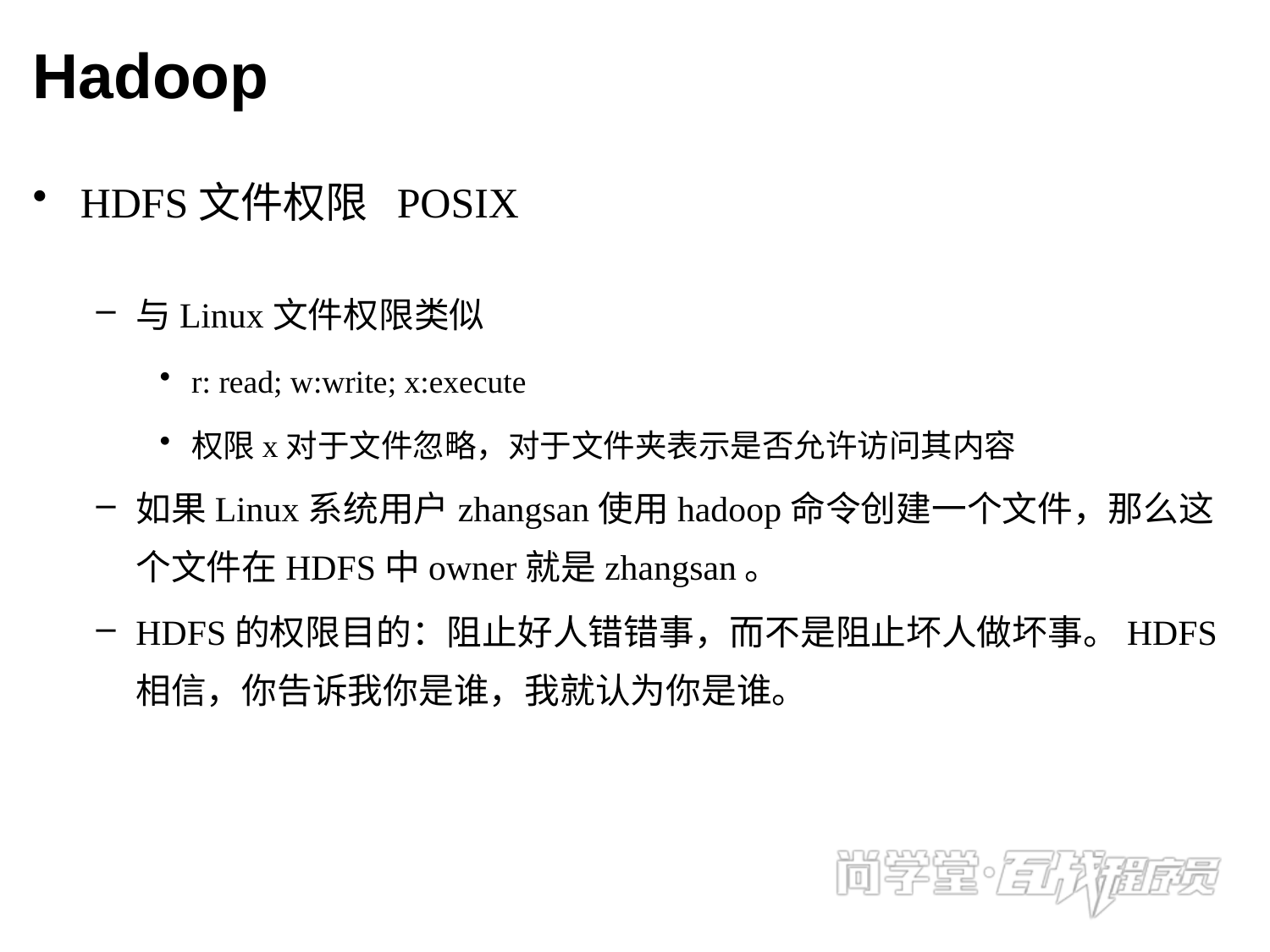

# Hadoop
HDFS文件权限  POSIX

与Linux文件权限类似
r: read; w:write; x:execute
权限x对于文件忽略，对于文件夹表示是否允许访问其内容
如果Linux系统用户zhangsan使用hadoop命令创建一个文件，那么这个文件在HDFS中owner就是zhangsan。
HDFS的权限目的：阻止好人错错事，而不是阻止坏人做坏事。HDFS相信，你告诉我你是谁，我就认为你是谁。